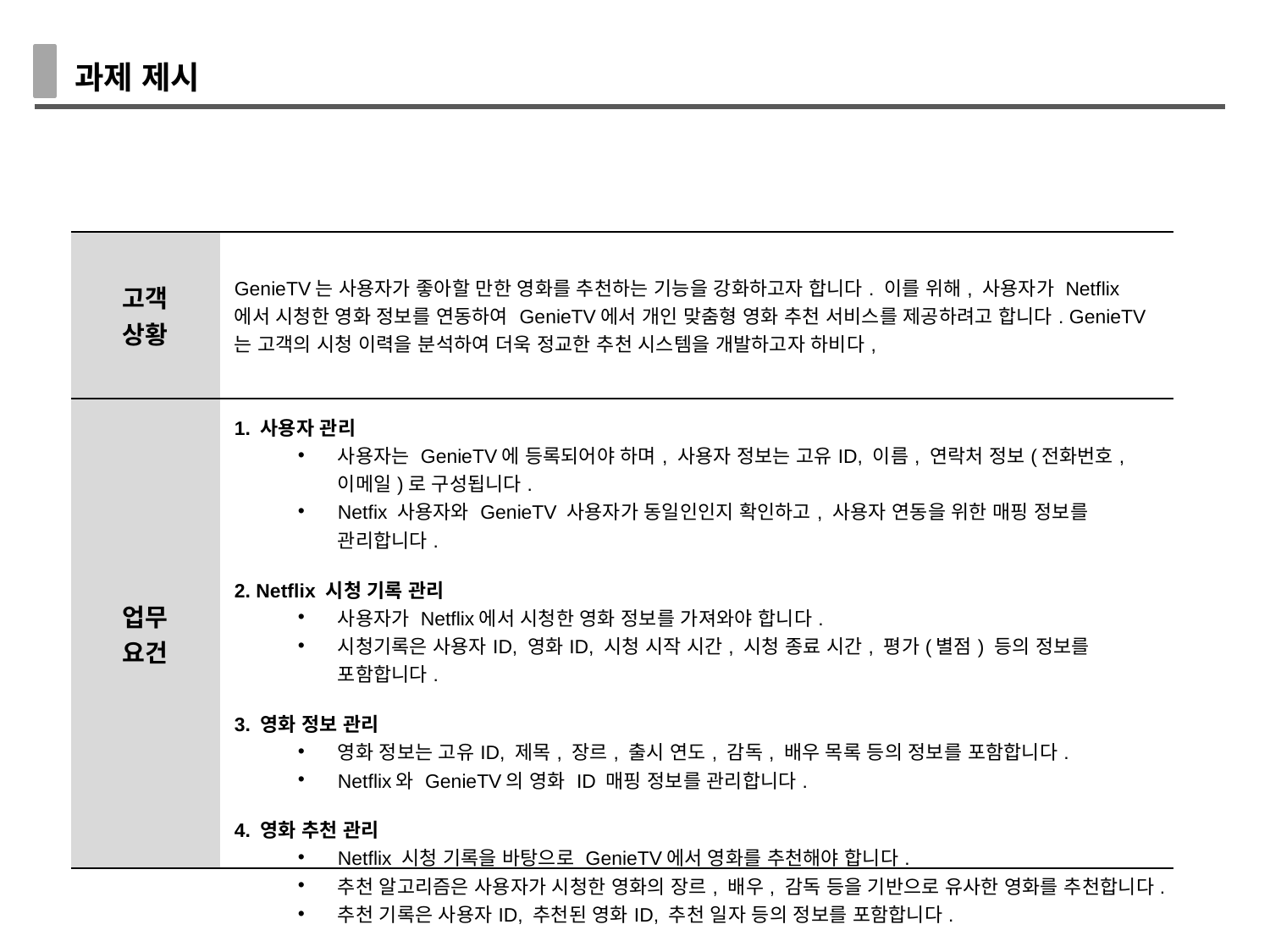

과제 제시
| 고객 상황 | GenieTV는 사용자가 좋아할 만한 영화를 추천하는 기능을 강화하고자 합니다. 이를 위해, 사용자가 Netflix에서 시청한 영화 정보를 연동하여 GenieTV에서 개인 맞춤형 영화 추천 서비스를 제공하려고 합니다. GenieTV는 고객의 시청 이력을 분석하여 더욱 정교한 추천 시스템을 개발하고자 하비다, |
| --- | --- |
| 업무 요건 | 1. 사용자 관리 사용자는 GenieTV에 등록되어야 하며, 사용자 정보는 고유ID, 이름, 연락처 정보(전화번호, 이메일)로 구성됩니다. Netfix 사용자와 GenieTV 사용자가 동일인인지 확인하고, 사용자 연동을 위한 매핑 정보를 관리합니다. 2. Netflix 시청 기록 관리 사용자가 Netflix에서 시청한 영화 정보를 가져와야 합니다. 시청기록은 사용자ID, 영화ID, 시청 시작 시간, 시청 종료 시간, 평가(별점) 등의 정보를 포함합니다. 3. 영화 정보 관리 영화 정보는 고유ID, 제목, 장르, 출시 연도, 감독, 배우 목록 등의 정보를 포함합니다. Netflix와 GenieTV의 영화 ID 매핑 정보를 관리합니다. 4. 영화 추천 관리 Netflix 시청 기록을 바탕으로 GenieTV에서 영화를 추천해야 합니다. 추천 알고리즘은 사용자가 시청한 영화의 장르, 배우, 감독 등을 기반으로 유사한 영화를 추천합니다. 추천 기록은 사용자ID, 추천된 영화ID, 추천 일자 등의 정보를 포함합니다. |